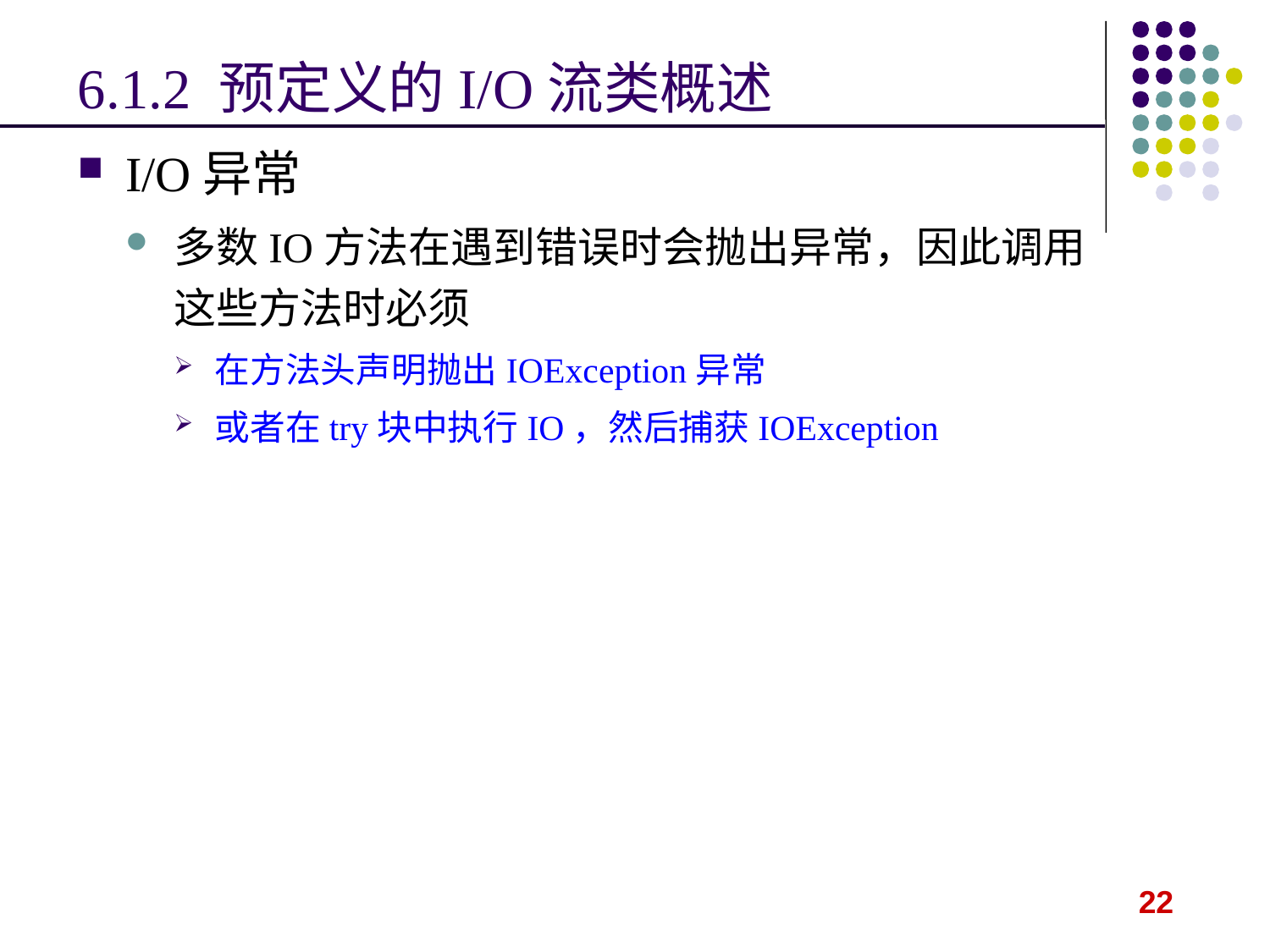

# 6.1.2 预定义的I/O流类概述
I/O异常
多数IO方法在遇到错误时会抛出异常，因此调用这些方法时必须
在方法头声明抛出IOException异常
或者在try块中执行IO，然后捕获IOException